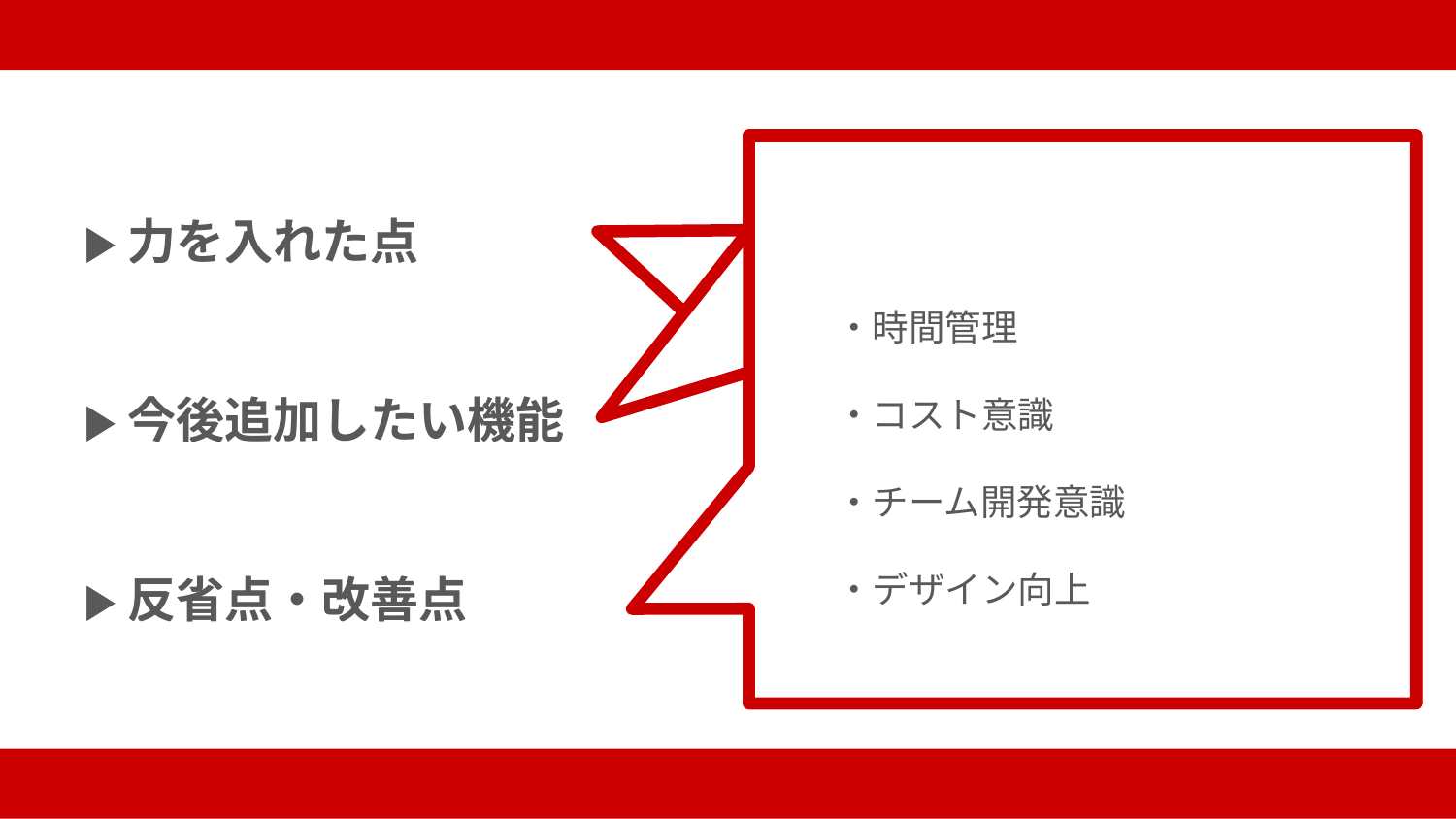

管理者画面
　・適切なアニメーション
　・編集機能

ユーザー画面
　・わずかなキーワードで検索可能
　・興味を引くデザイン

全体
　・画面遷移
　・見やすく、使いやすいシステム

管理者画面
　・求人情報拡張
　・管理者新規登録

ユーザー画面
　・お気に入り機能、一覧表示
　・検索・絞り込み機能拡張
　・アンケート
　・ユーザー登録機能
　・動的コンテンツ

・時間管理
・コスト意識
・チーム開発意識
・デザイン向上
▶力を入れた点
▶力を入れた点
▶今後追加したい機能
▶今後追加したい機能
▶反省点・改善点
▶反省点・改善点